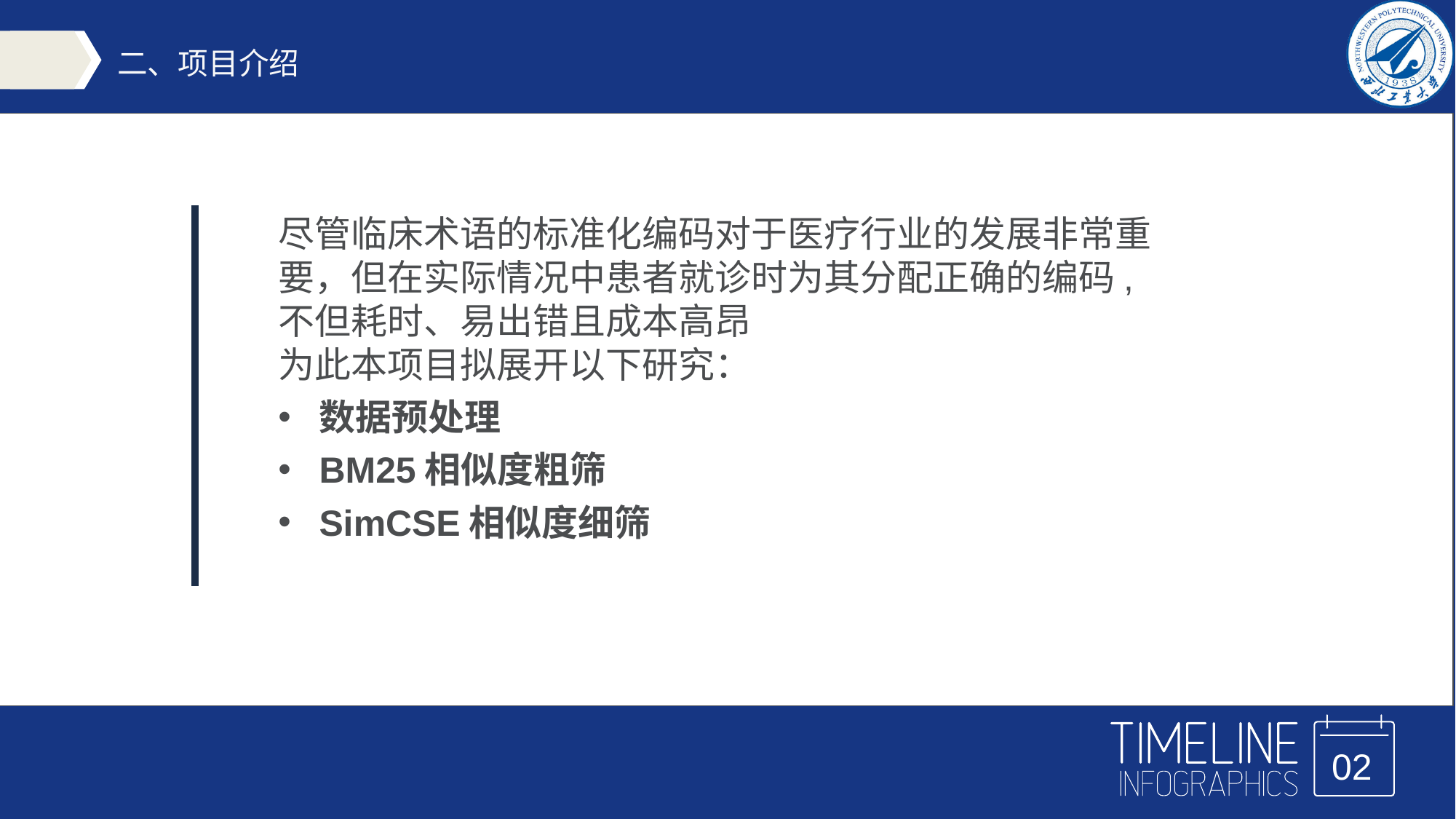

二、项目介绍
尽管临床术语的标准化编码对于医疗行业的发展非常重要，但在实际情况中患者就诊时为其分配正确的编码,不但耗时、易出错且成本高昂
为此本项目拟展开以下研究：
数据预处理
BM25相似度粗筛
SimCSE相似度细筛

02